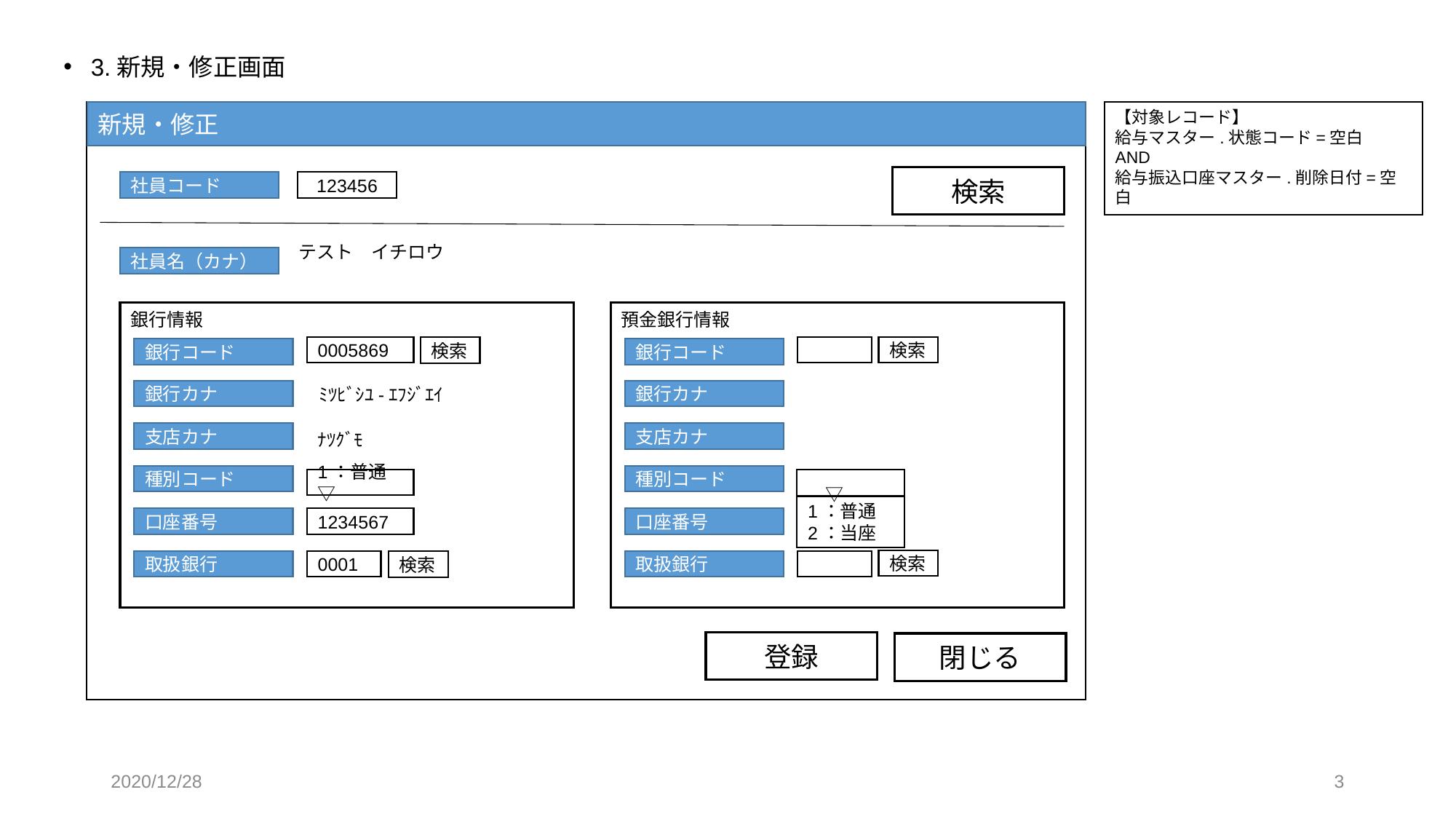

3.新規・修正画面

新規・修正
【対象レコード】
給与マスター.状態コード=空白
AND
給与振込口座マスター.削除日付=空白
検索
社員コード
123456
社員名（カナ）
テスト　イチロウ社員コード
銀行情報
預金銀行情報
検索
0005869

検索
銀行コード
銀行コード
銀行カナ
銀行カナ
ﾐﾂﾋﾞｼﾕ-ｴﾌｼﾞｴｲ
支店カナ
支店カナ
ﾅﾂｸﾞﾓ
種別コード
種別コード
1：普通▽
 　　　　　▽
1：普通
2：当座
1234567

口座番号
口座番号
検索
取扱銀行
0001
取扱銀行

検索
登録
閉じる
2020/12/28
3